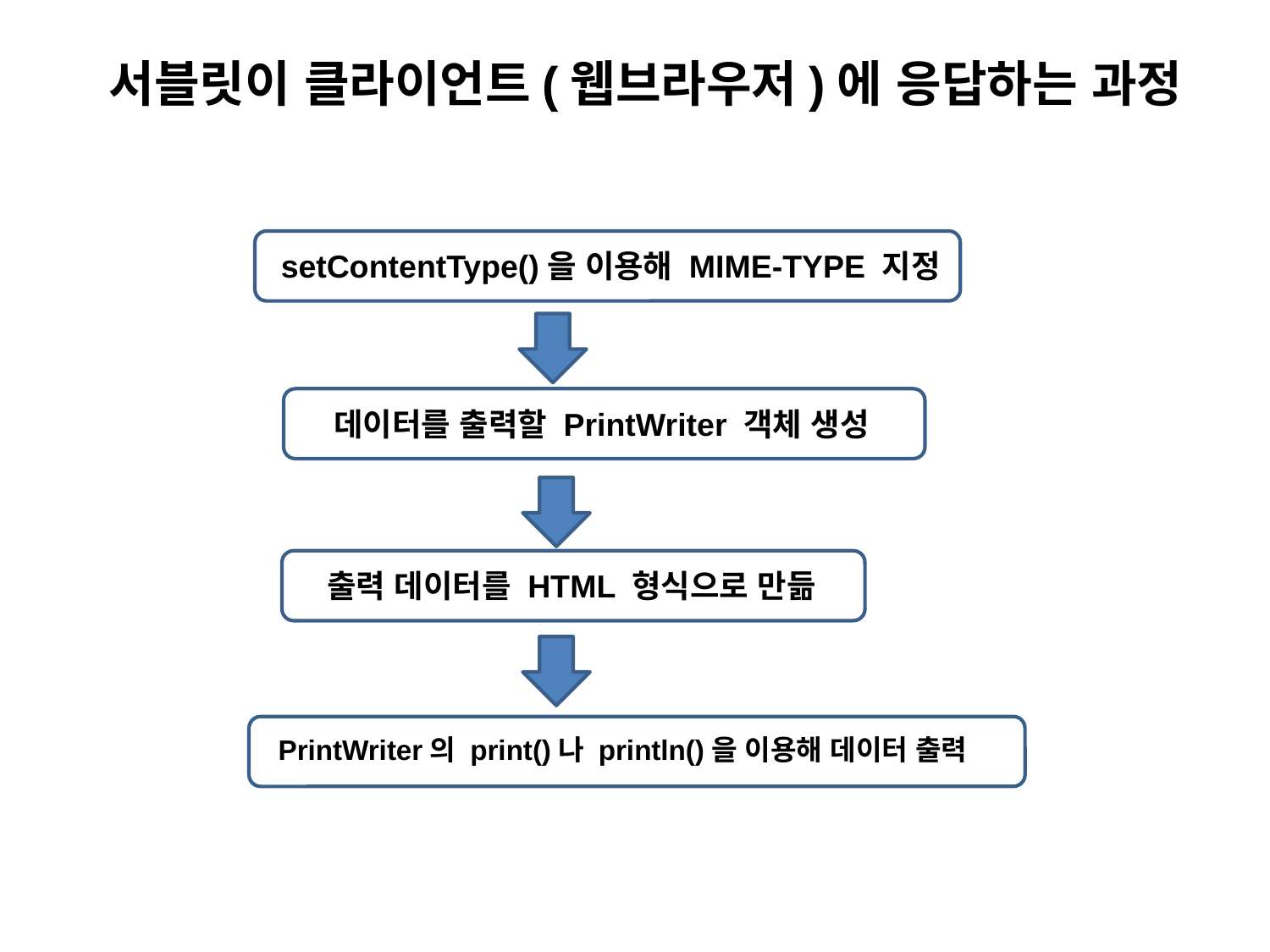

서블릿이 클라이언트(웹브라우저)에 응답하는 과정

setContentType()을 이용해 MIME-TYPE 지정

데이터를 출력할 PrintWriter 객체 생성

출력 데이터를 HTML 형식으로 만듦

PrintWriter의 print()나 println()을 이용해 데이터 출력